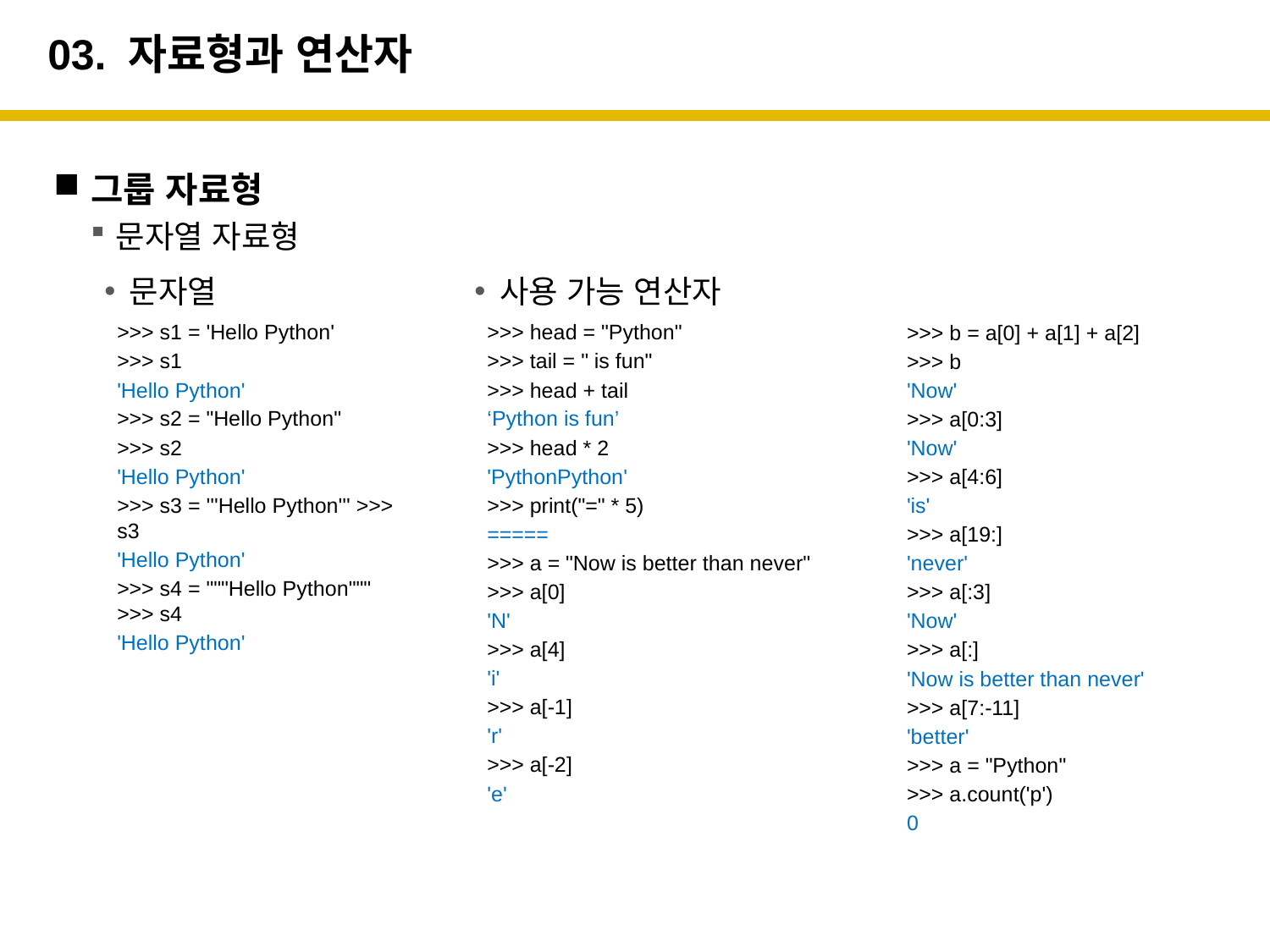

# 03. 자료형과 연산자
그룹 자료형
문자열 자료형
문자열
>>> s1 = 'Hello Python'
>>> s1
'Hello Python'
>>> s2 = "Hello Python"
>>> s2
'Hello Python'
>>> s3 = '''Hello Python''' >>> s3
'Hello Python'
>>> s4 = """Hello Python""" >>> s4
'Hello Python'

사용 가능 연산자
>>> head = "Python"
>>> tail = " is fun"
>>> head + tail
‘Python is fun’
>>> head * 2
'PythonPython'
>>> print("=" * 5)
=====
>>> a = "Now is better than never"
>>> a[0]
'N'
>>> a[4]
'i'
>>> a[-1]
'r'
>>> a[-2]
'e'

>>> b = a[0] + a[1] + a[2]
>>> b
'Now'
>>> a[0:3]
'Now'
>>> a[4:6]
'is'
>>> a[19:]
'never'
>>> a[:3]
'Now'
>>> a[:]
'Now is better than never'
>>> a[7:-11]
'better'
>>> a = "Python"
>>> a.count('p')
0